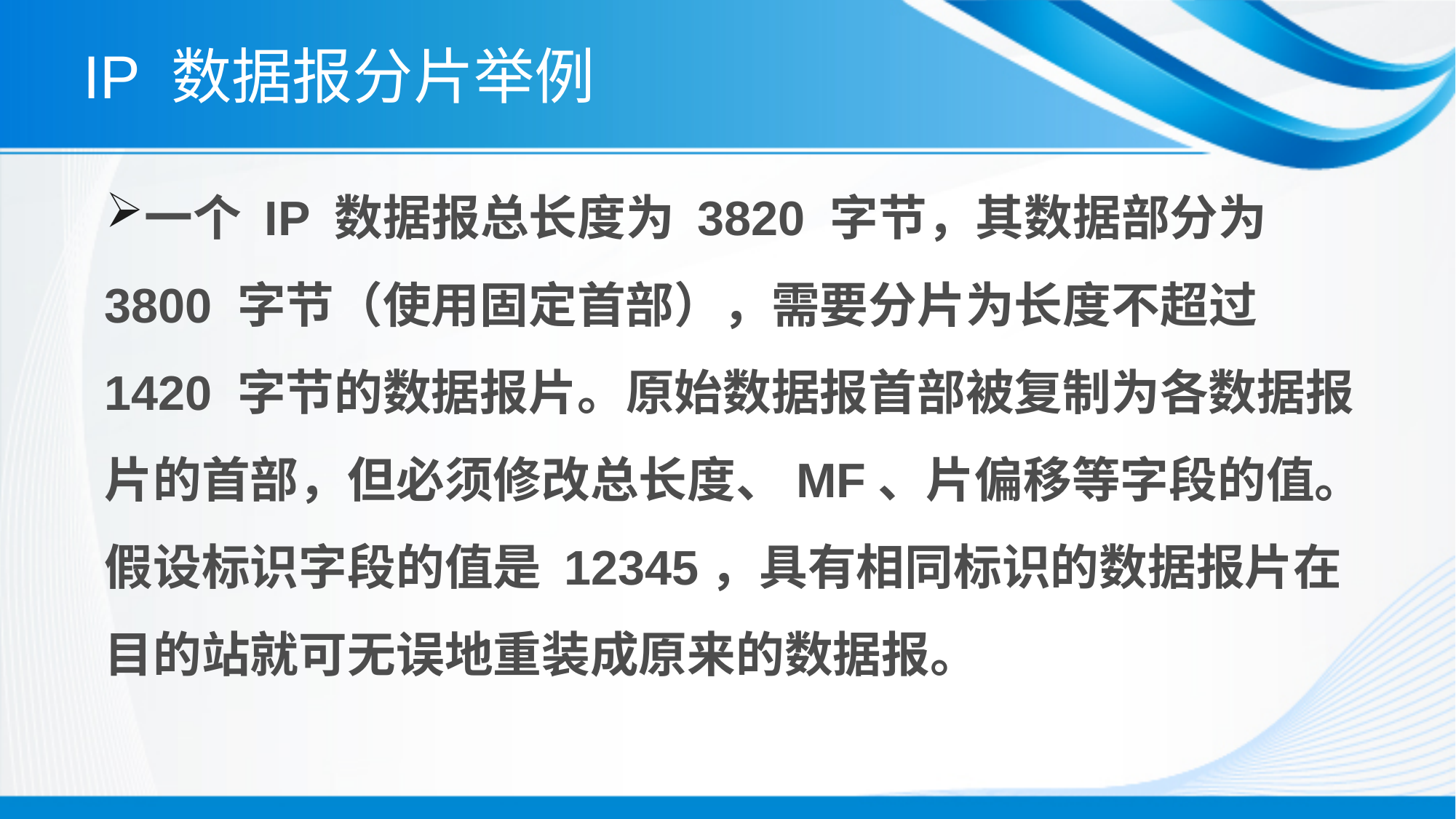

IP 数据报分片举例
一个 IP 数据报总长度为 3820 字节，其数据部分为 3800 字节（使用固定首部），需要分片为长度不超过 1420 字节的数据报片。原始数据报首部被复制为各数据报片的首部，但必须修改总长度、MF、片偏移等字段的值。假设标识字段的值是 12345，具有相同标识的数据报片在目的站就可无误地重装成原来的数据报。